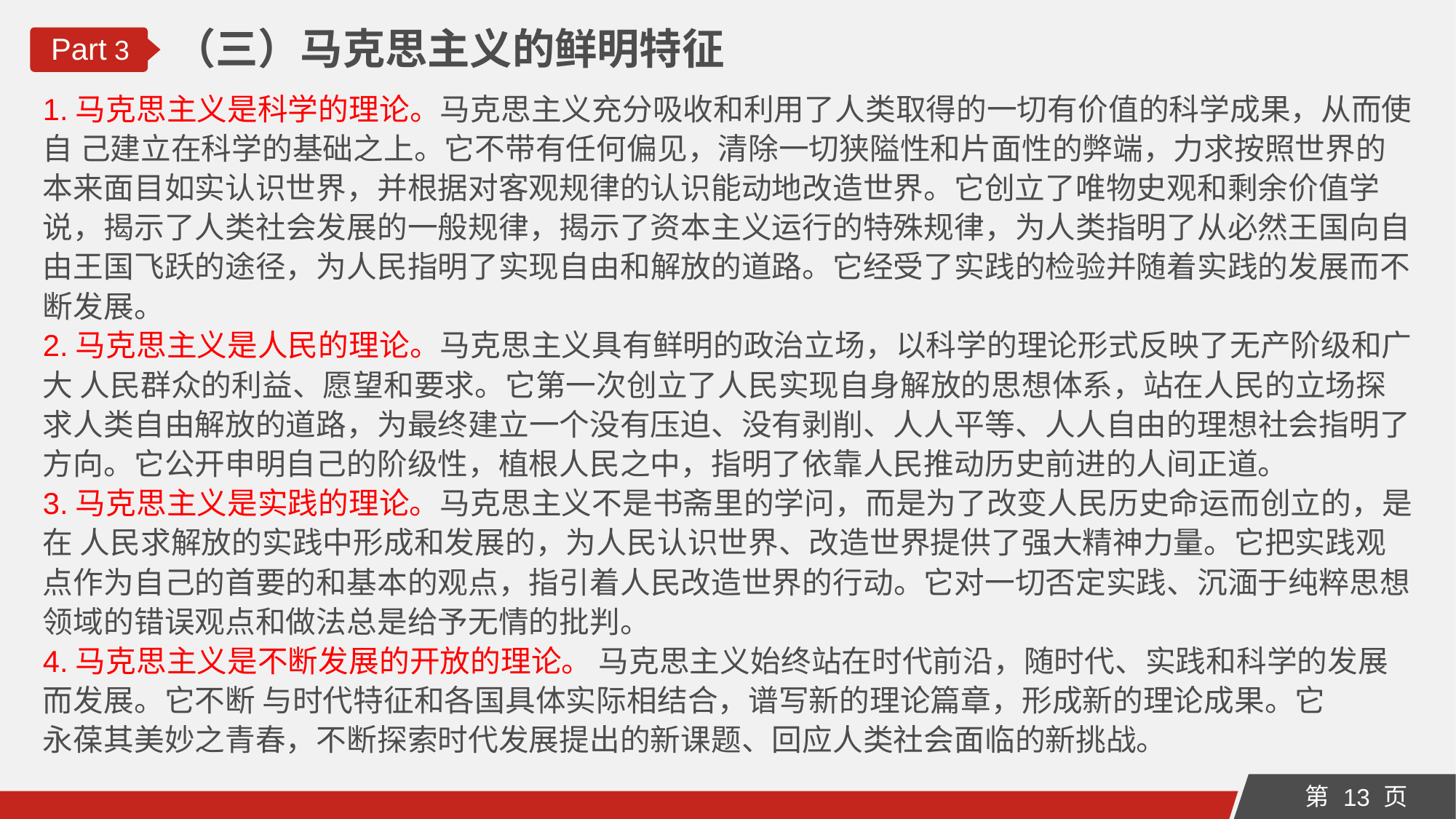

（三）马克思主义的鲜明特征
Part 3

1.马克思主义是科学的理论。马克思主义充分吸收和利用了人类取得的一切有价值的科学成果，从而使自 己建立在科学的基础之上。它不带有任何偏见，清除一切狭隘性和片面性的弊端，力求按照世界的本来面目如实认识世界，并根据对客观规律的认识能动地改造世界。它创立了唯物史观和剩余价值学说，揭示了人类社会发展的一般规律，揭示了资本主义运行的特殊规律，为人类指明了从必然王国向自由王国飞跃的途径，为人民指明了实现自由和解放的道路。它经受了实践的检验并随着实践的发展而不断发展。
2.马克思主义是人民的理论。马克思主义具有鲜明的政治立场，以科学的理论形式反映了无产阶级和广大 人民群众的利益、愿望和要求。它第一次创立了人民实现自身解放的思想体系，站在人民的立场探求人类自由解放的道路，为最终建立一个没有压迫、没有剥削、人人平等、人人自由的理想社会指明了方向。它公开申明自己的阶级性，植根人民之中，指明了依靠人民推动历史前进的人间正道。
3.马克思主义是实践的理论。马克思主义不是书斋里的学问，而是为了改变人民历史命运而创立的，是在 人民求解放的实践中形成和发展的，为人民认识世界、改造世界提供了强大精神力量。它把实践观点作为自己的首要的和基本的观点，指引着人民改造世界的行动。它对一切否定实践、沉湎于纯粹思想领域的错误观点和做法总是给予无情的批判。
4.马克思主义是不断发展的开放的理论。 马克思主义始终站在时代前沿，随时代、实践和科学的发展而发展。它不断 与时代特征和各国具体实际相结合，谱写新的理论篇章，形成新的理论成果。它
永葆其美妙之青春，不断探索时代发展提出的新课题、回应人类社会面临的新挑战。